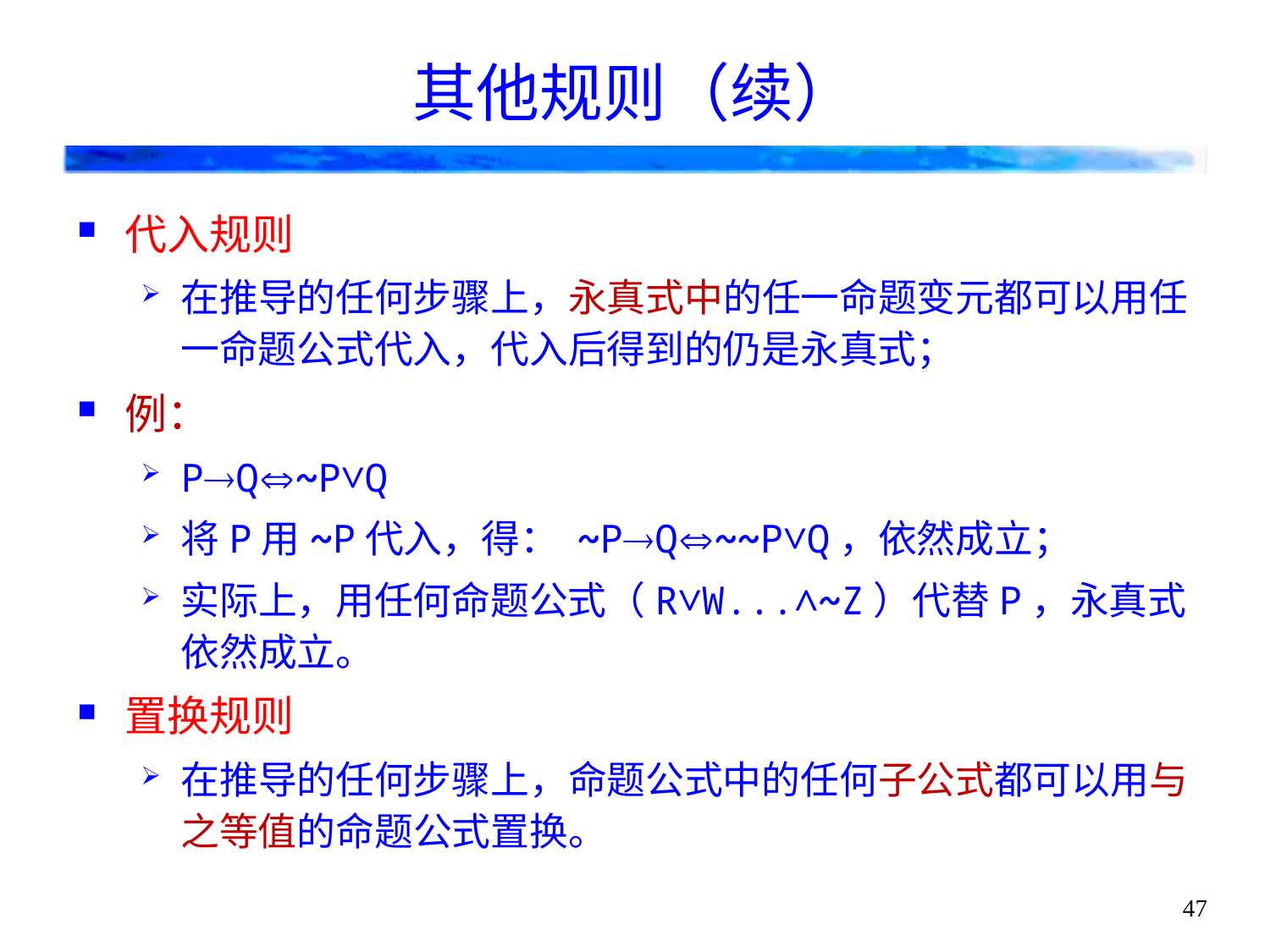

# 其他规则（续）
代入规则
在推导的任何步骤上，永真式中的任一命题变元都可以用任一命题公式代入，代入后得到的仍是永真式；
例：
P→Q⇔~P∨Q
将P用~P代入，得： ~P→Q⇔~~P∨Q，依然成立；
实际上，用任何命题公式（R∨W...∧~Z）代替P，永真式依然成立。
置换规则
在推导的任何步骤上，命题公式中的任何子公式都可以用与之等值的命题公式置换。
47